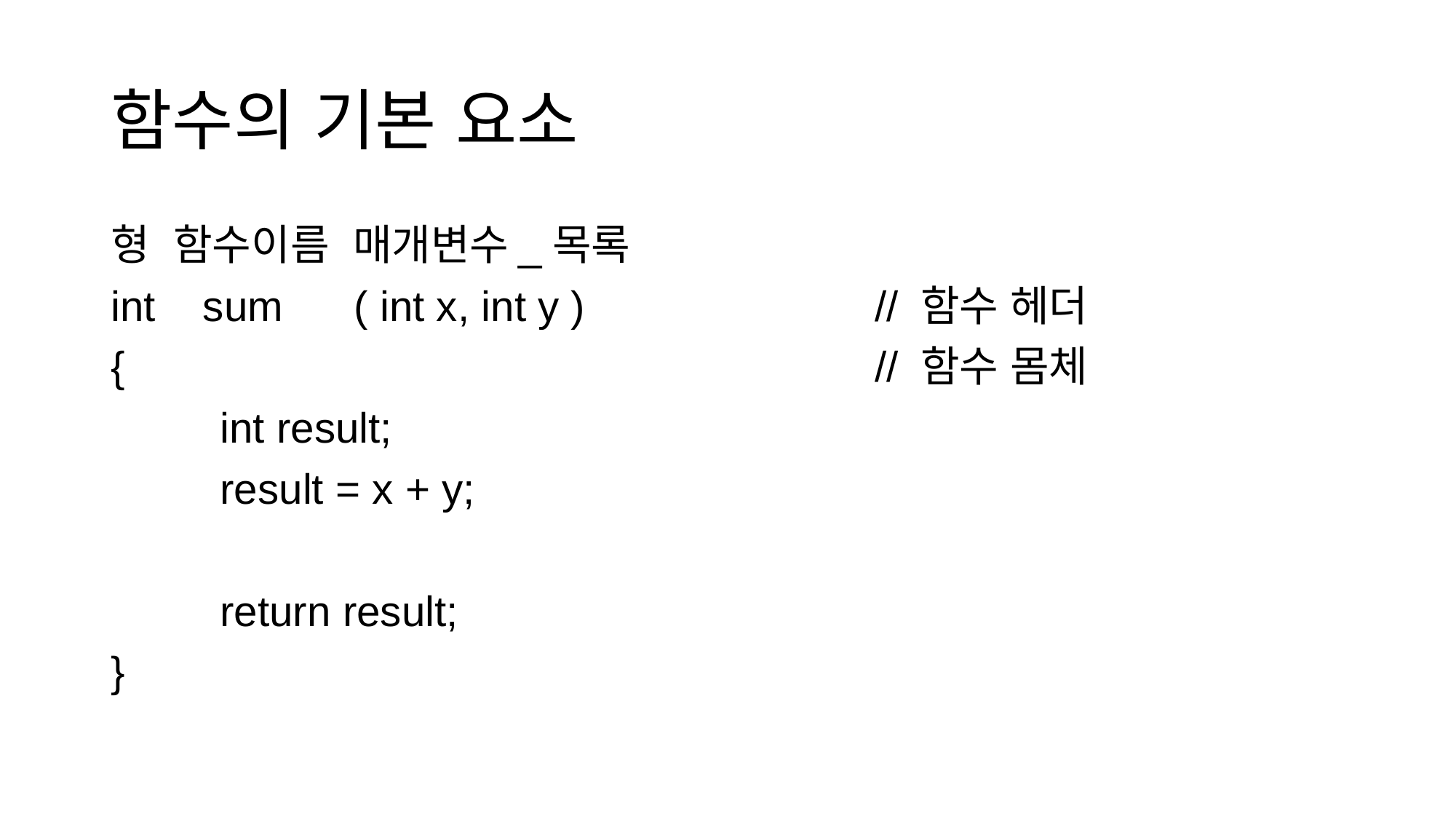

# 함수의 기본 요소
형  함수이름  매개변수_목록
int    sum      ( int x, int y )			// 함수 헤더
{							// 함수 몸체
	int result;
	result = x + y;

	return result;
}